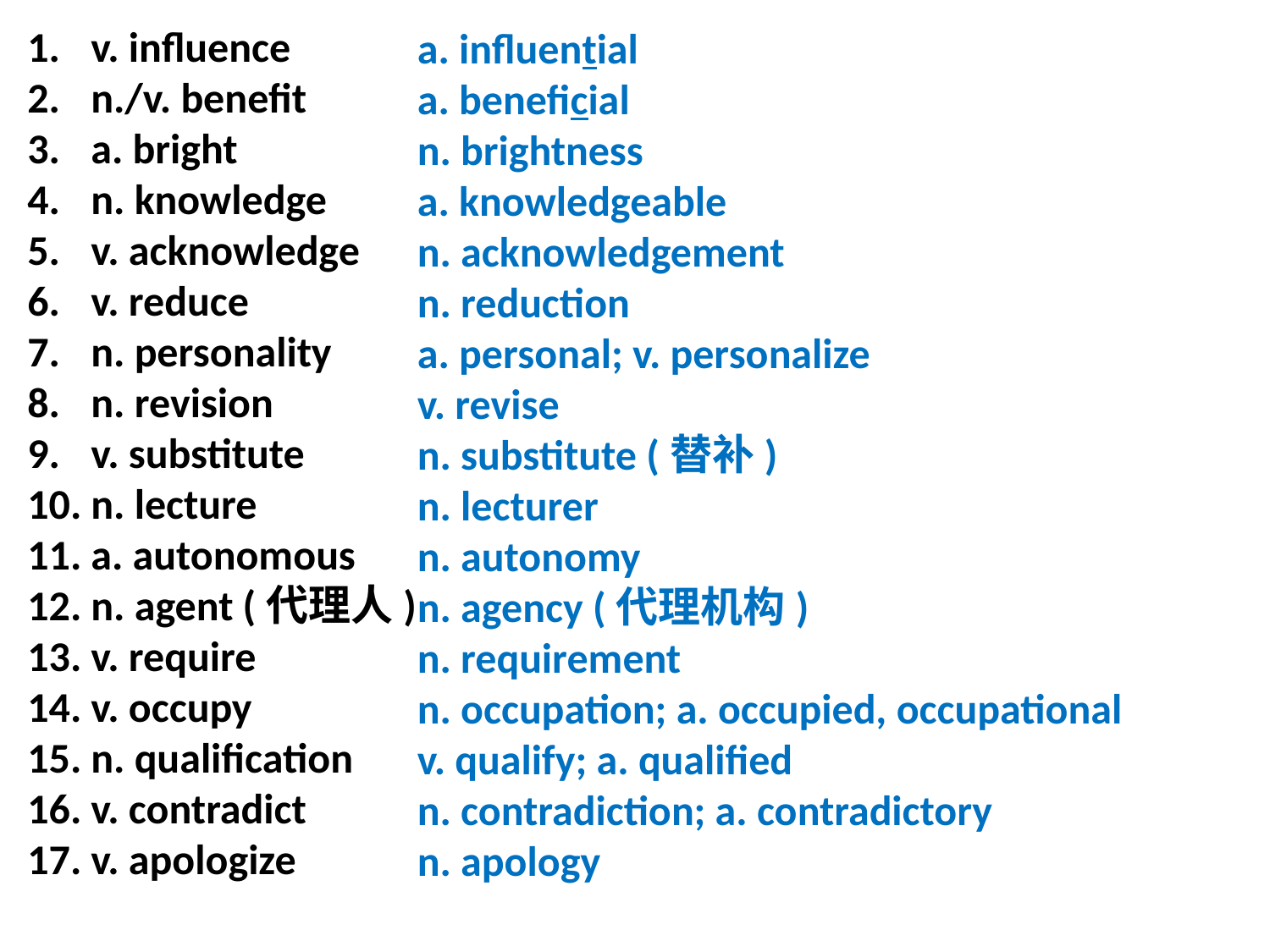

a. influential
a. beneficial
n. brightness
a. knowledgeable
n. acknowledgement
n. reduction
a. personal; v. personalize
v. revise
n. substitute (替补)
n. lecturer
n. autonomy
n. agency (代理机构)
n. requirement
n. occupation; a. occupied, occupational
v. qualify; a. qualified
n. contradiction; a. contradictory
n. apology
v. influence
n./v. benefit
a. bright
n. knowledge
v. acknowledge
v. reduce
n. personality
n. revision
v. substitute
n. lecture
a. autonomous
n. agent (代理人)
v. require
v. occupy
n. qualification
v. contradict
v. apologize